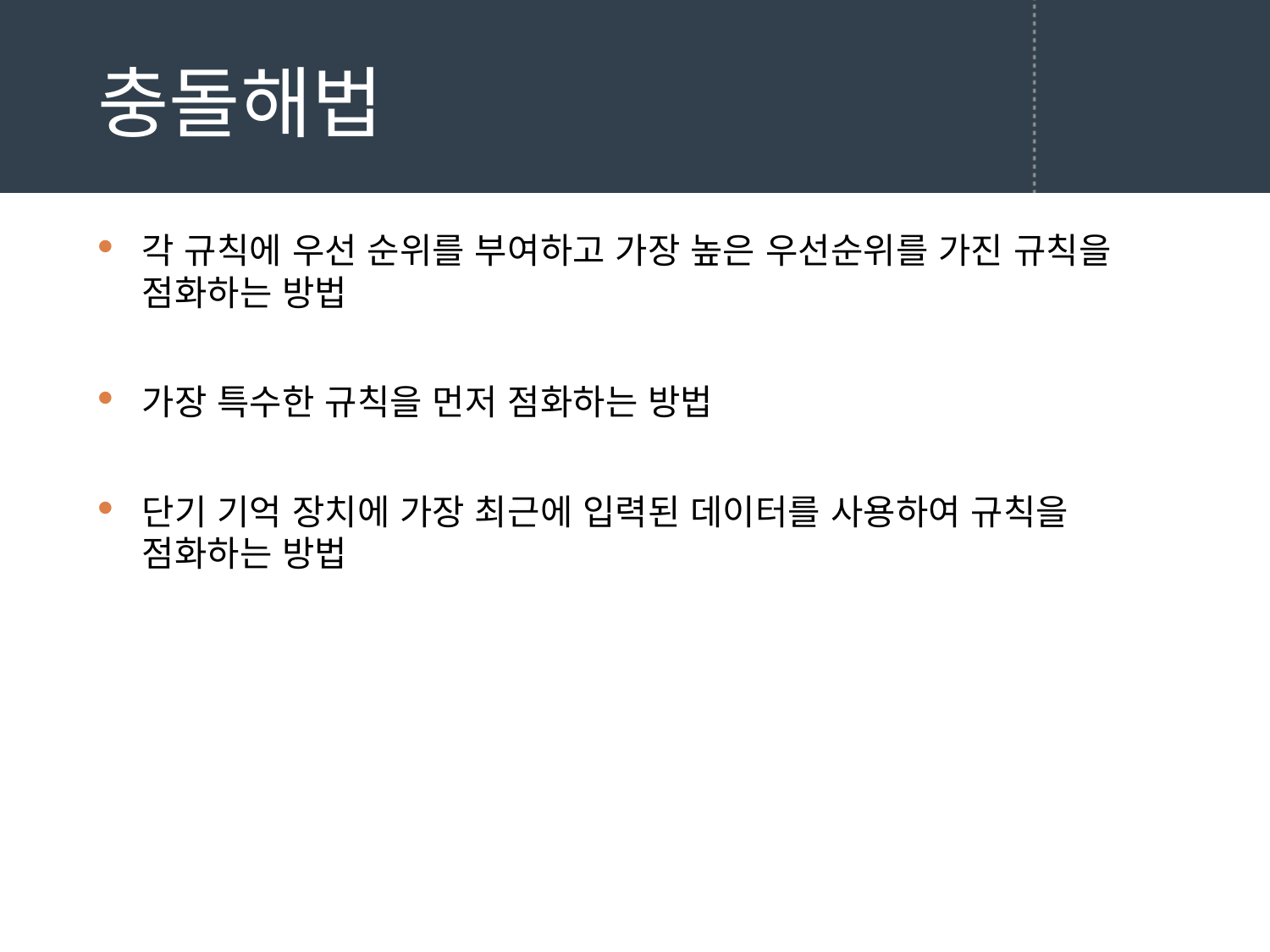

# 충돌해법
각 규칙에 우선 순위를 부여하고 가장 높은 우선순위를 가진 규칙을 점화하는 방법

가장 특수한 규칙을 먼저 점화하는 방법

단기 기억 장치에 가장 최근에 입력된 데이터를 사용하여 규칙을 점화하는 방법